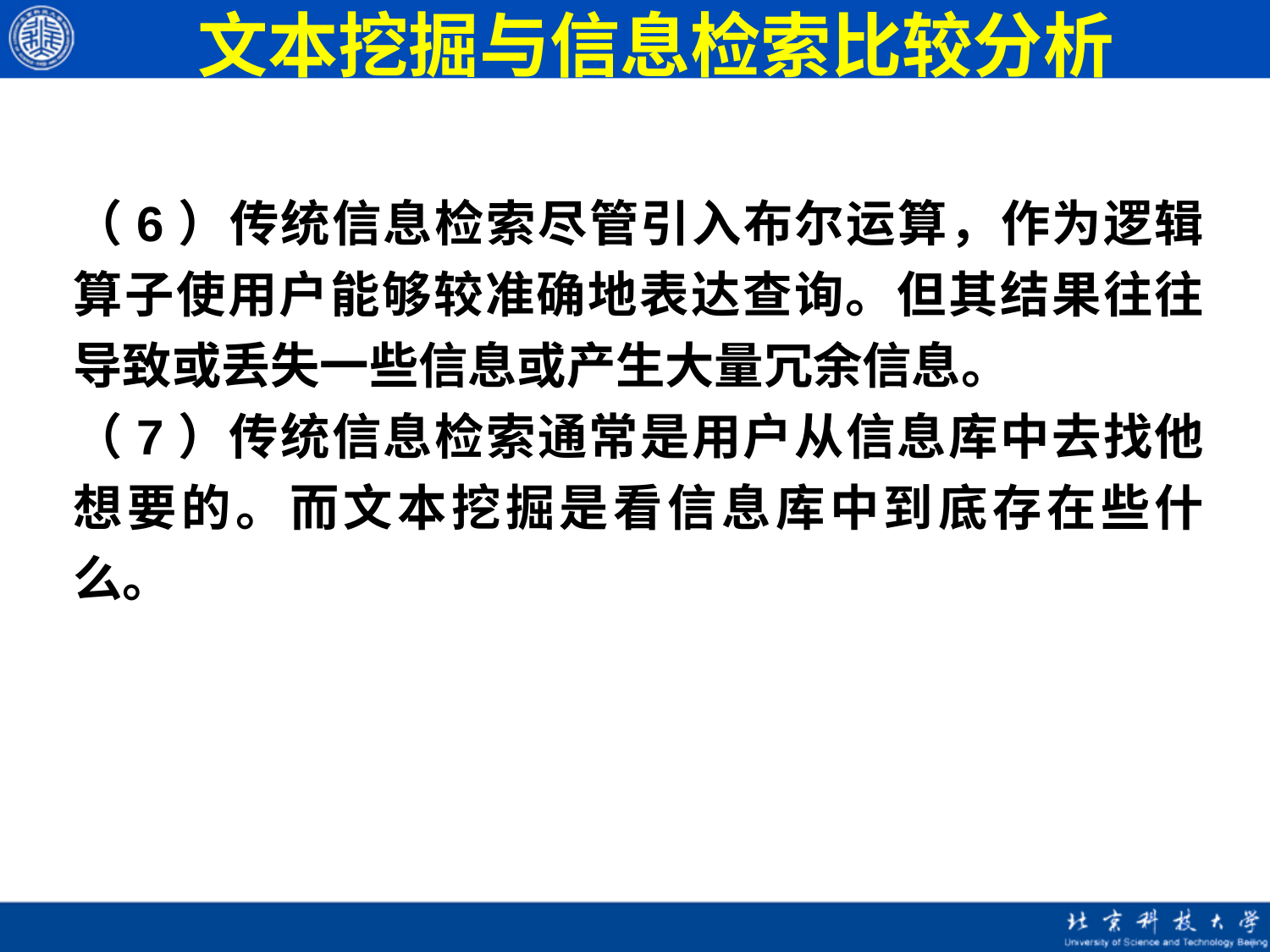

# 文本挖掘与信息检索比较分析

（6）传统信息检索尽管引入布尔运算，作为逻辑算子使用户能够较准确地表达查询。但其结果往往导致或丢失一些信息或产生大量冗余信息。
（7）传统信息检索通常是用户从信息库中去找他想要的。而文本挖掘是看信息库中到底存在些什么。

8